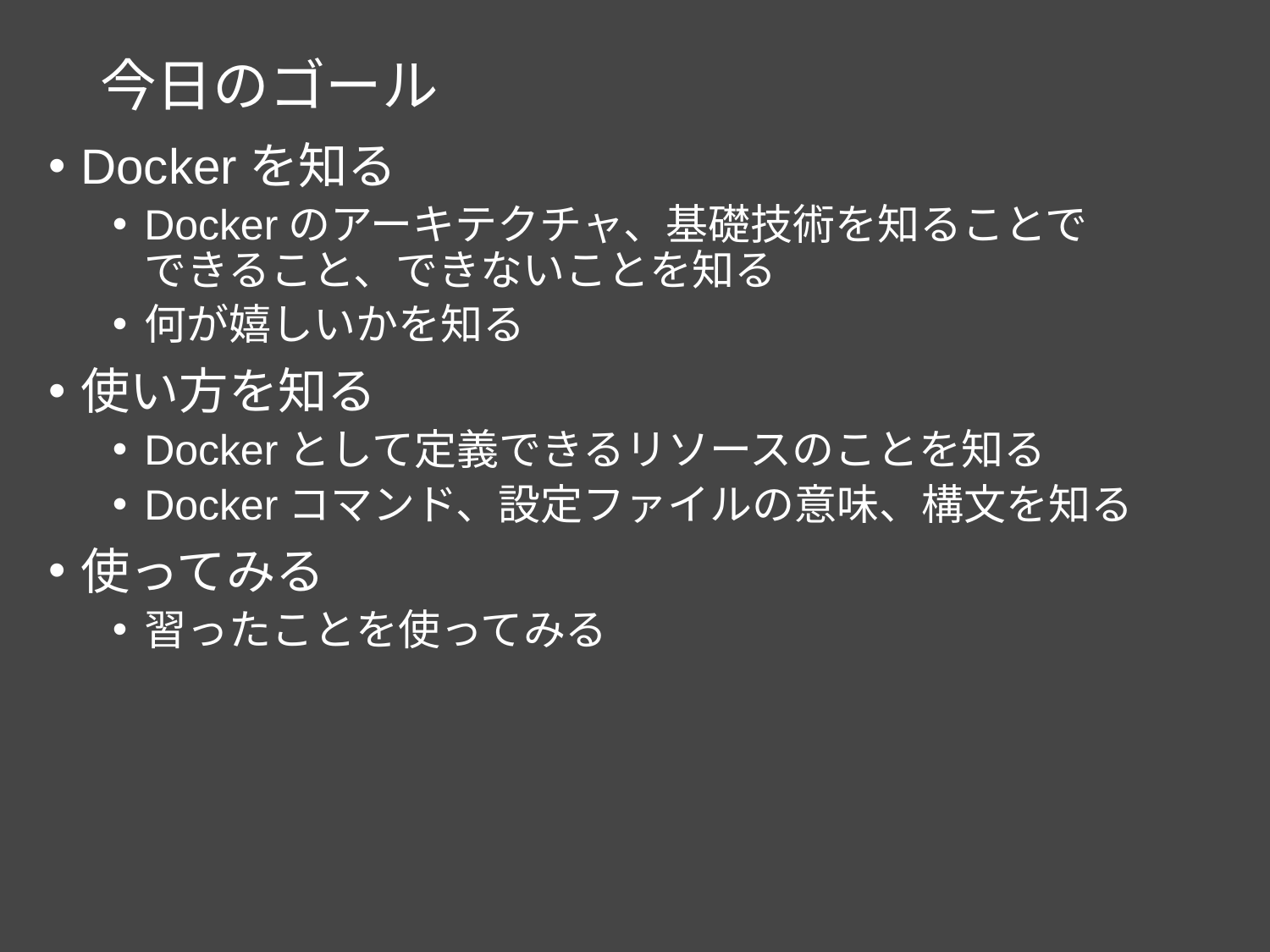

# 今日のゴール
Dockerを知る
Dockerのアーキテクチャ、基礎技術を知ることで
できること、できないことを知る
何が嬉しいかを知る
使い方を知る
Dockerとして定義できるリソースのことを知る
Dockerコマンド、設定ファイルの意味、構文を知る
使ってみる
習ったことを使ってみる